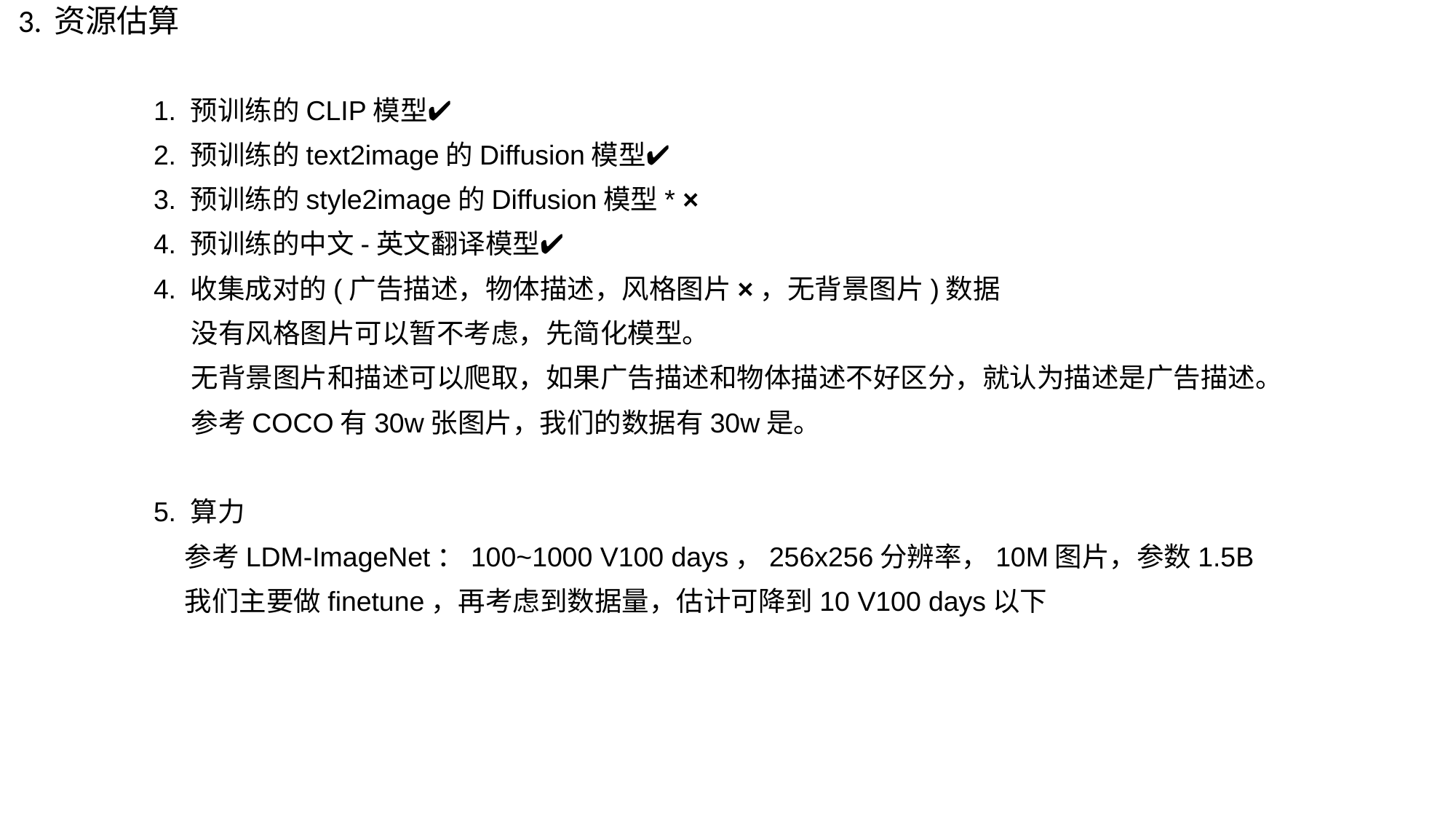

3. 资源估算
1. 预训练的CLIP模型✔
2. 预训练的text2image的Diffusion模型✔
3. 预训练的style2image的Diffusion模型* ×
4. 预训练的中文-英文翻译模型✔
4. 收集成对的(广告描述，物体描述，风格图片×，无背景图片)数据
     没有风格图片可以暂不考虑，先简化模型。
     无背景图片和描述可以爬取，如果广告描述和物体描述不好区分，就认为描述是广告描述。
     参考COCO有30w张图片，我们的数据有30w是。

5. 算力
    参考LDM-ImageNet：100~1000 V100 days，256x256分辨率，10M图片，参数1.5B
    我们主要做finetune，再考虑到数据量，估计可降到10 V100 days以下